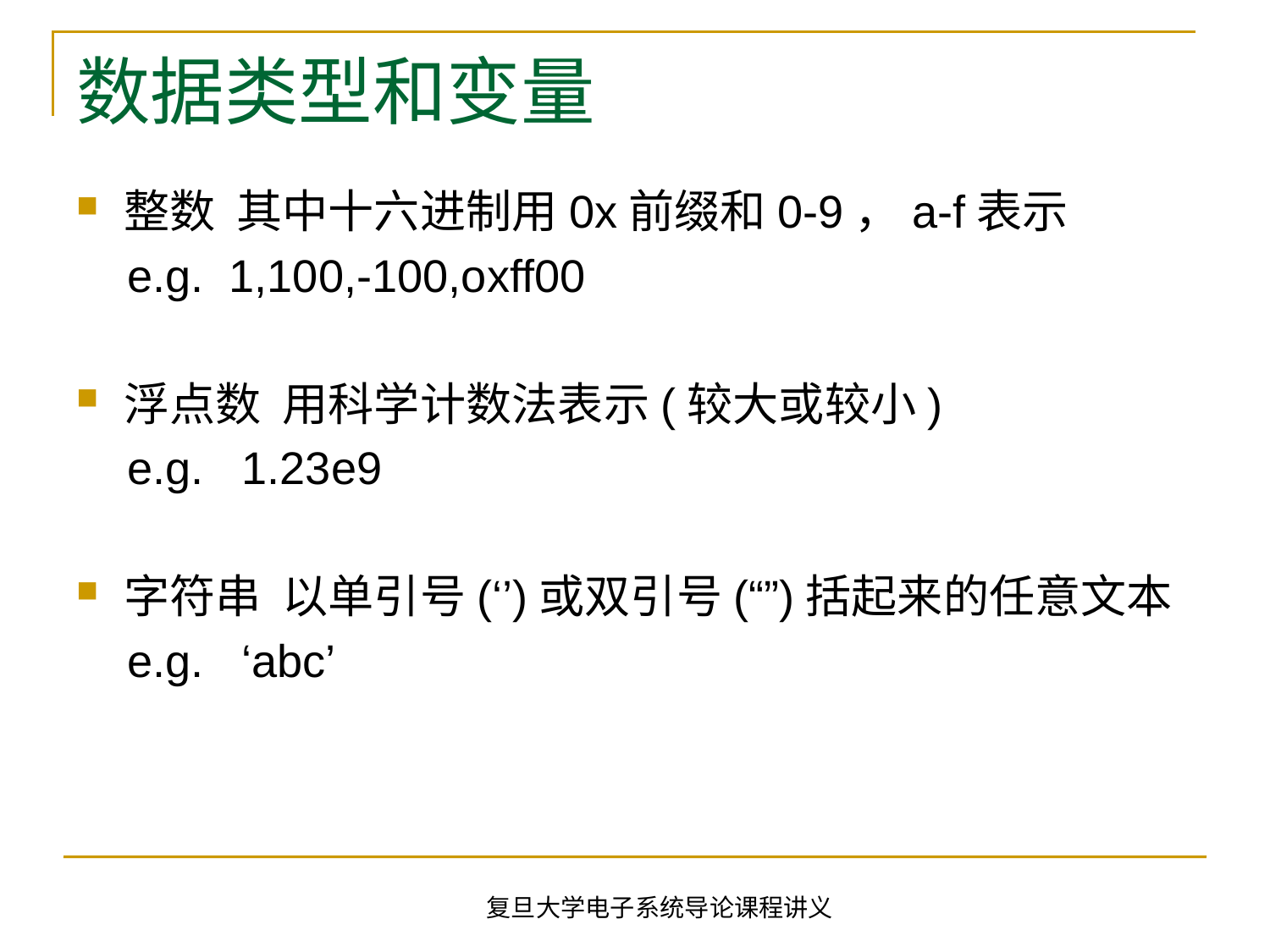

# 数据类型和变量
整数  其中十六进制用0x前缀和0-9，a-f表示
    e.g.  1,100,-100,oxff00

浮点数  用科学计数法表示(较大或较小)
    e.g.   1.23e9

字符串  以单引号(‘’)或双引号(“”)括起来的任意文本
    e.g.   ‘abc’